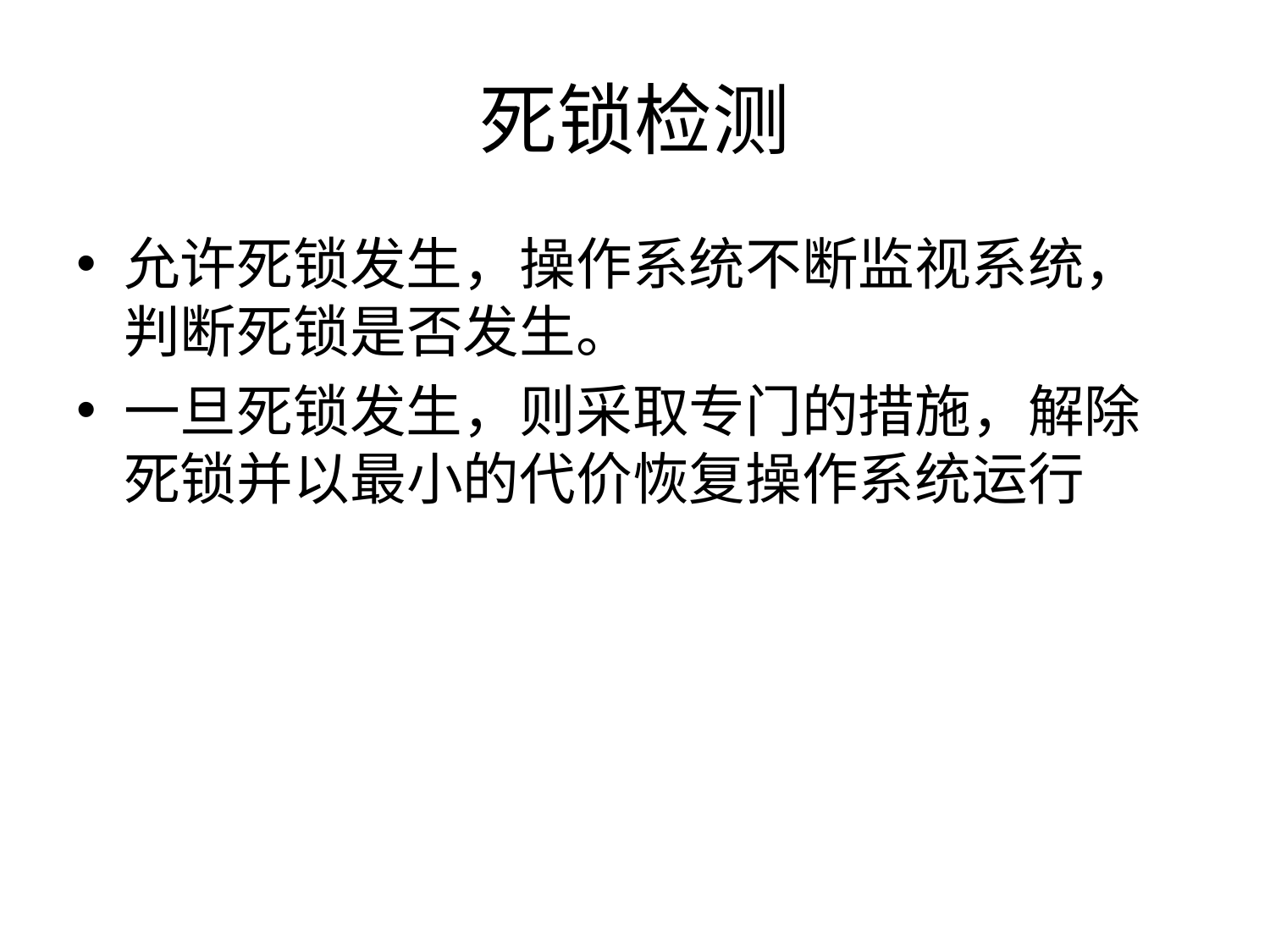

# 死锁检测
允许死锁发生，操作系统不断监视系统，判断死锁是否发生。
一旦死锁发生，则采取专门的措施，解除死锁并以最小的代价恢复操作系统运行